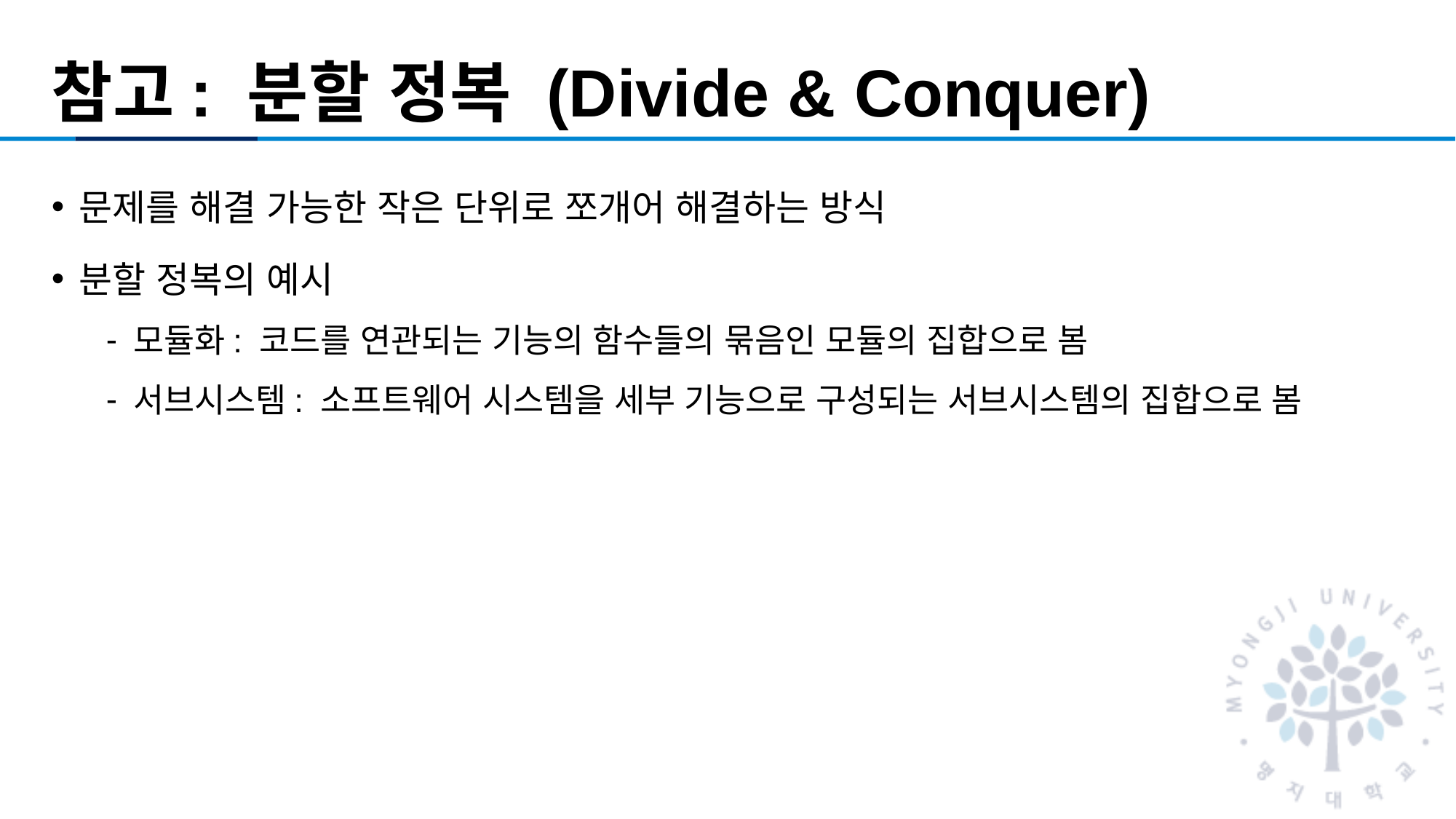

# 참고: 분할 정복 (Divide & Conquer)
문제를 해결 가능한 작은 단위로 쪼개어 해결하는 방식
분할 정복의 예시
모듈화: 코드를 연관되는 기능의 함수들의 묶음인 모듈의 집합으로 봄
서브시스템: 소프트웨어 시스템을 세부 기능으로 구성되는 서브시스템의 집합으로 봄